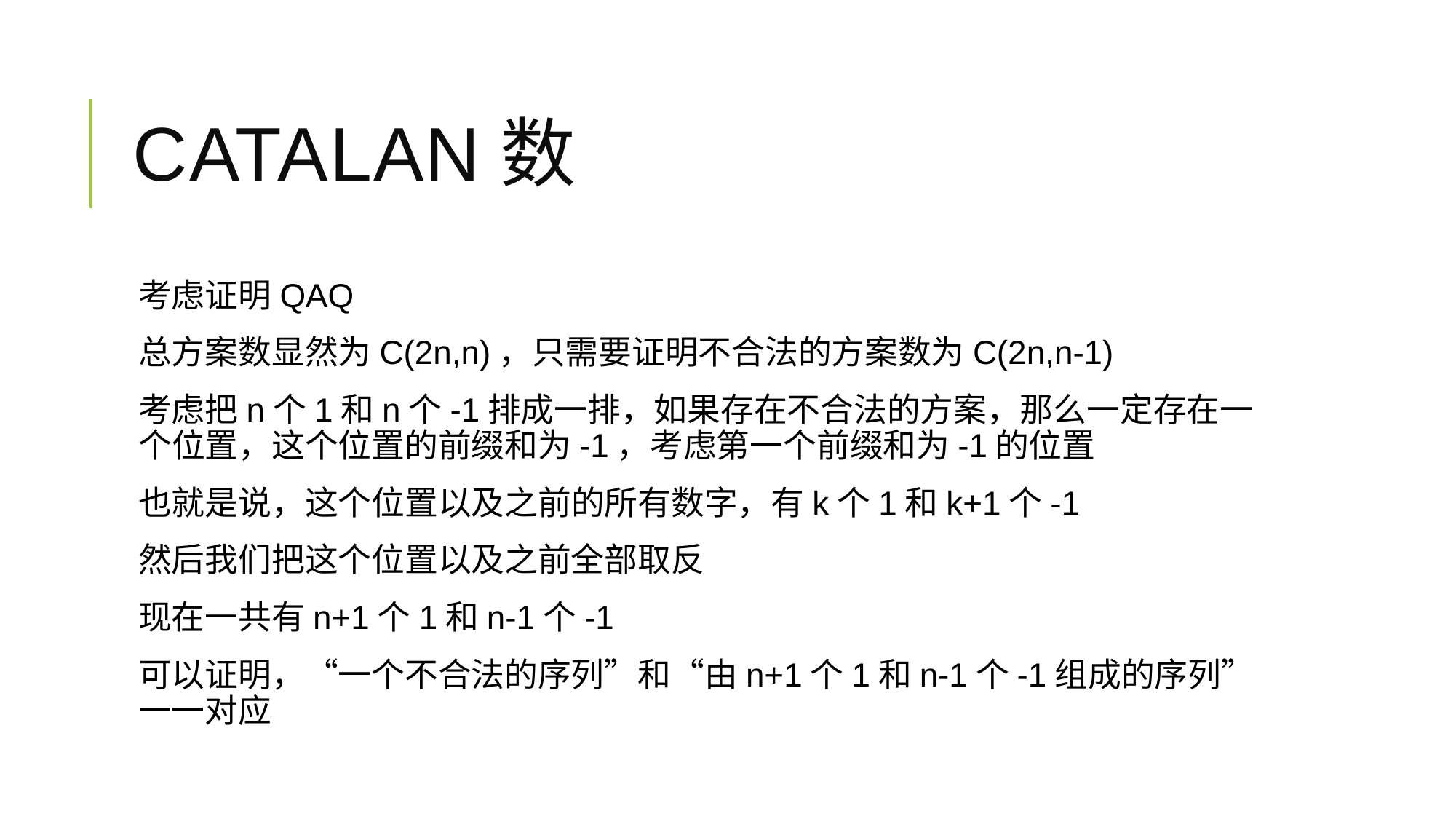

# catalan数
考虑证明QAQ
总方案数显然为C(2n,n)，只需要证明不合法的方案数为C(2n,n-1)
考虑把n个1和n个-1排成一排，如果存在不合法的方案，那么一定存在一个位置，这个位置的前缀和为-1，考虑第一个前缀和为-1的位置
也就是说，这个位置以及之前的所有数字，有k个1和k+1个-1
然后我们把这个位置以及之前全部取反
现在一共有n+1个1和n-1个-1
可以证明，“一个不合法的序列”和“由n+1个1和n-1个-1组成的序列”一一对应